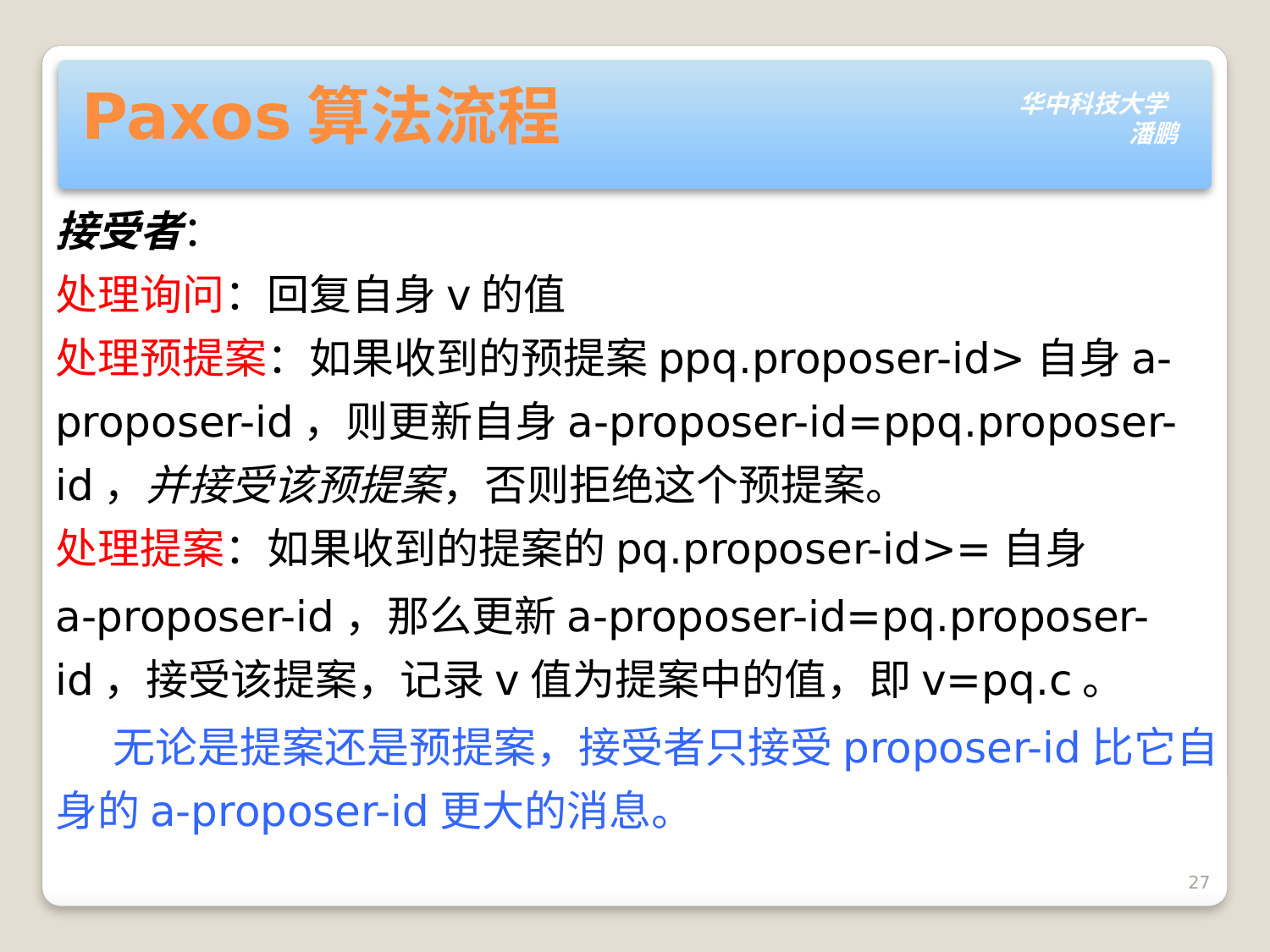

# Paxos算法流程
接受者：
处理询问：回复自身v的值
处理预提案：如果收到的预提案ppq.proposer-id>自身a-proposer-id，则更新自身a-proposer-id=ppq.proposer-id，并接受该预提案，否则拒绝这个预提案。
处理提案：如果收到的提案的pq.proposer-id>=自身
a-proposer-id，那么更新a-proposer-id=pq.proposer-id，接受该提案，记录v值为提案中的值，即v=pq.c。
     无论是提案还是预提案，接受者只接受proposer-id比它自身的a-proposer-id更大的消息。
27